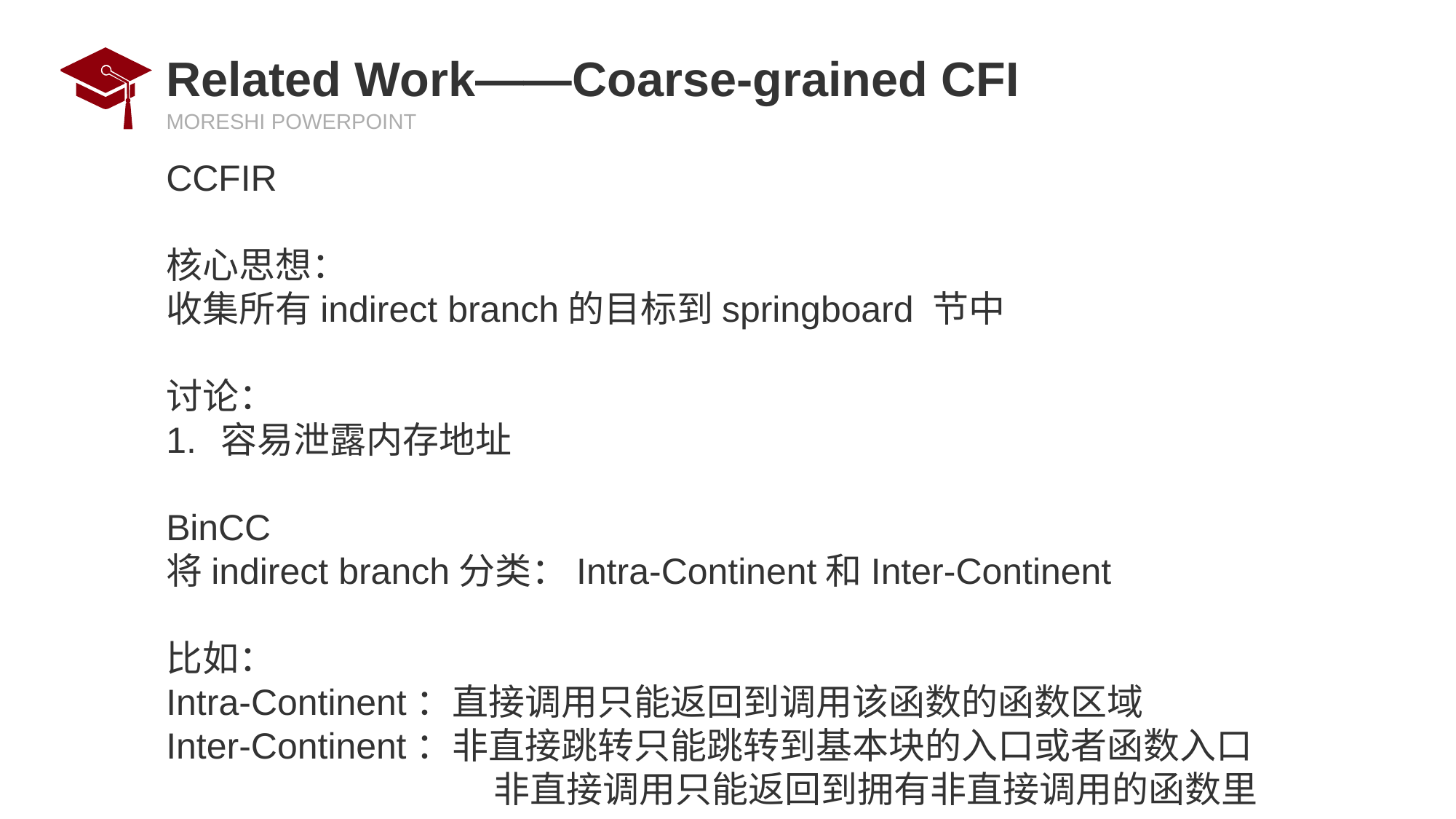

# Related Work——Coarse-grained CFI
CCFIR

核心思想：
收集所有indirect branch的目标到springboard 节中

讨论：
容易泄露内存地址

BinCC
将indirect branch分类：Intra-Continent和Inter-Continent

比如：
Intra-Continent：直接调用只能返回到调用该函数的函数区域
Inter-Continent：非直接跳转只能跳转到基本块的入口或者函数入口
			非直接调用只能返回到拥有非直接调用的函数里